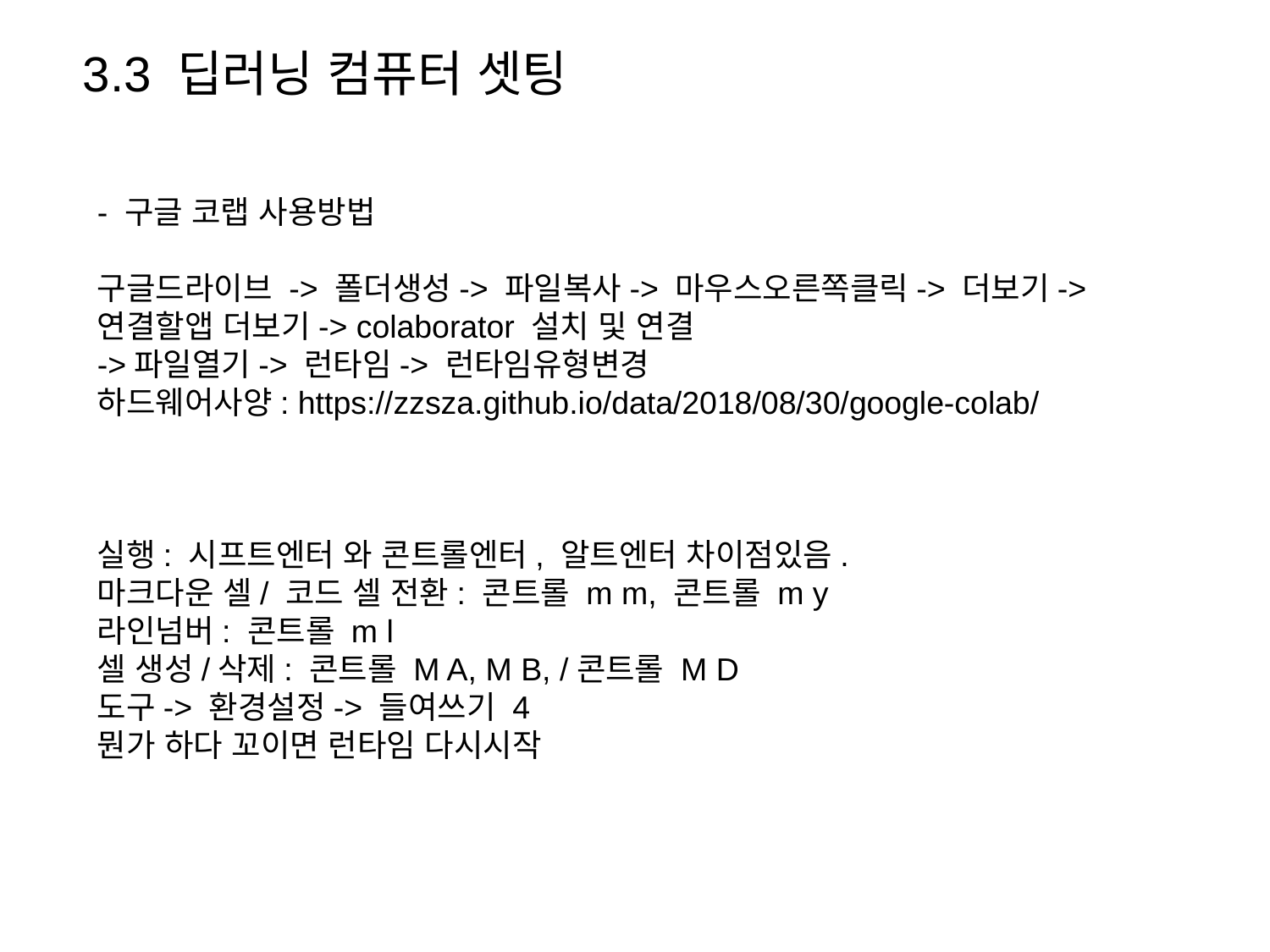

3.3 딥러닝 컴퓨터 셋팅
- 구글 코랩 사용방법

구글드라이브 -> 폴더생성-> 파일복사-> 마우스오른쪽클릭-> 더보기-> 연결할앱 더보기-> colaborator 설치 및 연결
->파일열기-> 런타임-> 런타임유형변경
하드웨어사양: https://zzsza.github.io/data/2018/08/30/google-colab/

실행: 시프트엔터 와 콘트롤엔터, 알트엔터 차이점있음.
마크다운 셀/ 코드 셀 전환: 콘트롤 m m, 콘트롤 m y
라인넘버: 콘트롤 m l
셀 생성/삭제: 콘트롤 M A, M B, /콘트롤 M D
도구-> 환경설정-> 들여쓰기 4
뭔가 하다 꼬이면 런타임 다시시작